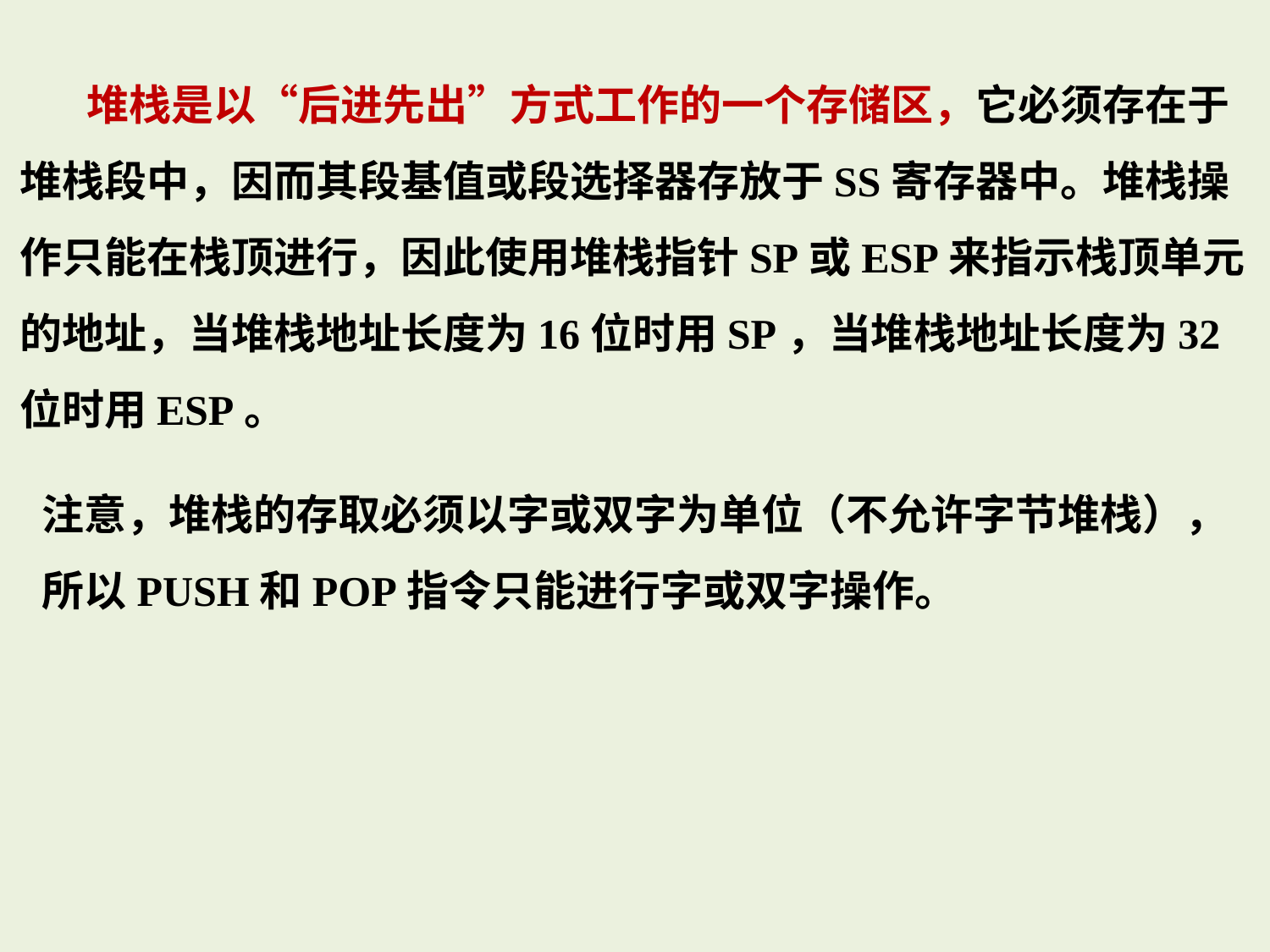

堆栈是以“后进先出”方式工作的一个存储区，它必须存在于堆栈段中，因而其段基值或段选择器存放于SS寄存器中。堆栈操作只能在栈顶进行，因此使用堆栈指针SP或ESP来指示栈顶单元的地址，当堆栈地址长度为16位时用SP，当堆栈地址长度为32位时用ESP。
注意，堆栈的存取必须以字或双字为单位（不允许字节堆栈），所以PUSH和POP指令只能进行字或双字操作。
112